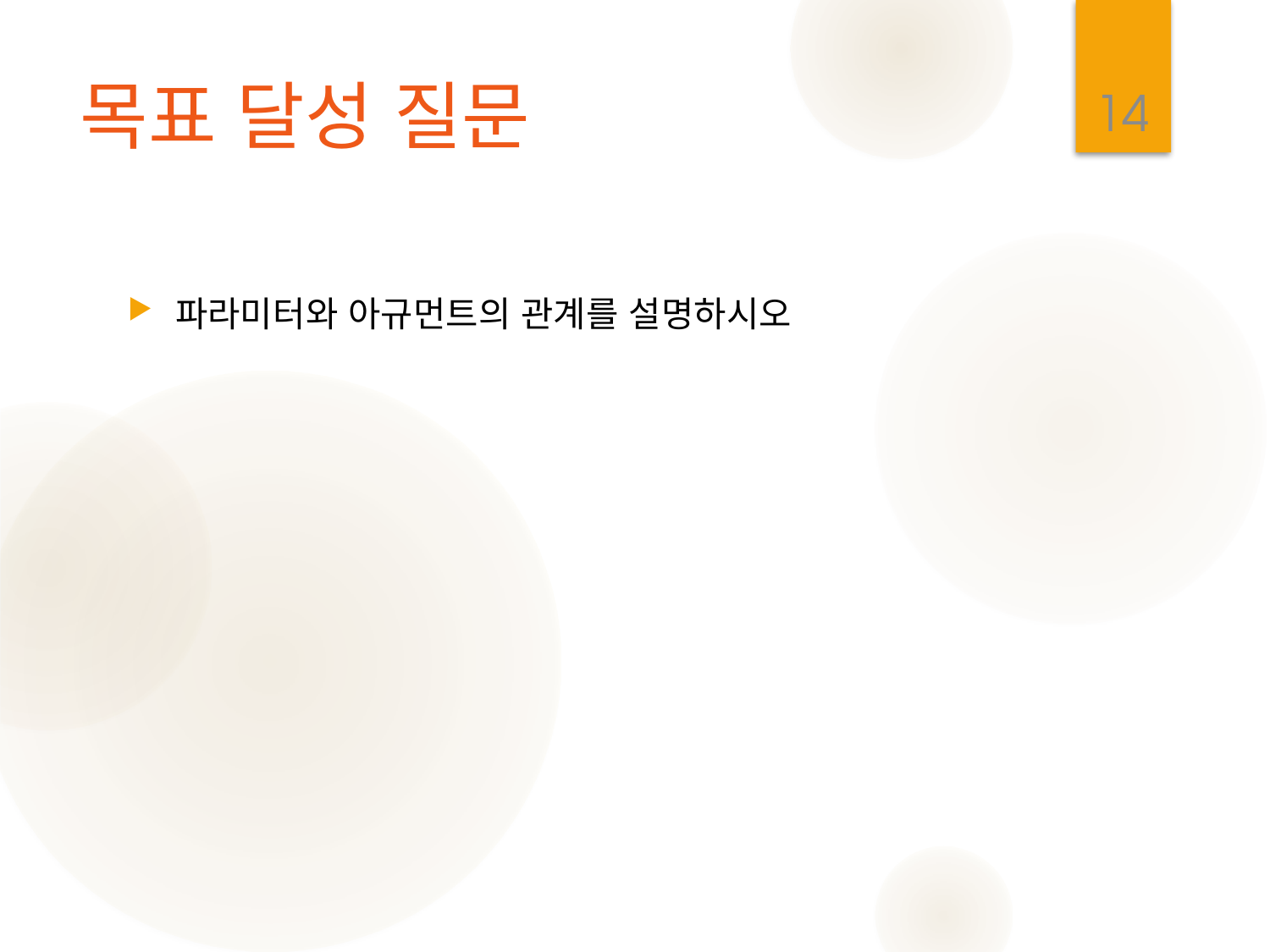

14
# 목표 달성 질문
파라미터와 아규먼트의 관계를 설명하시오